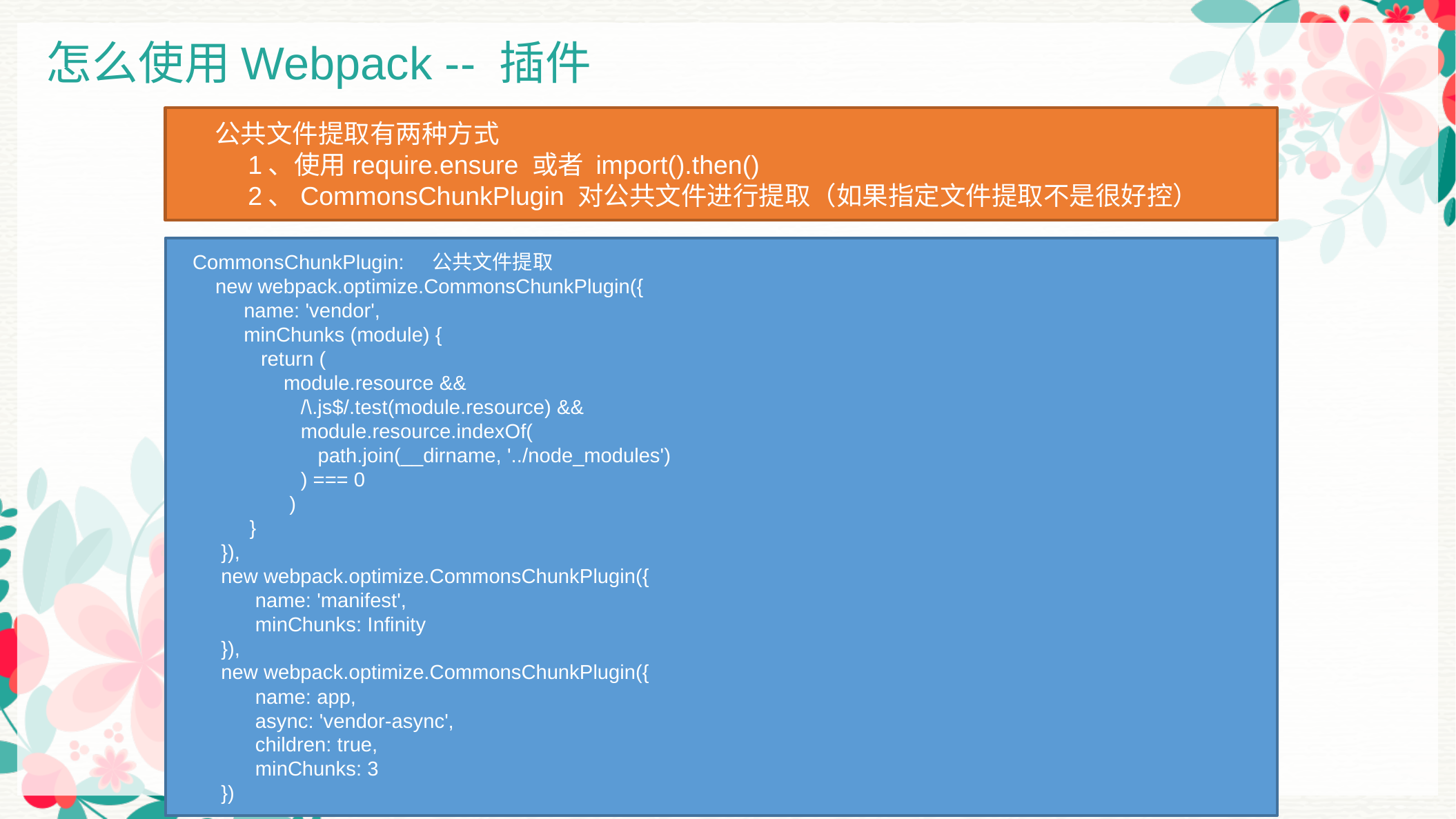

怎么使用Webpack -- 插件
    公共文件提取有两种方式
          1、使用require.ensure 或者 import().then()
          2、CommonsChunkPlugin 对公共文件进行提取（如果指定文件提取不是很好控）
   CommonsChunkPlugin:    公共文件提取
       new webpack.optimize.CommonsChunkPlugin({
            name: 'vendor',
            minChunks (module) {
               return (
                   module.resource &&
                      /\.js$/.test(module.resource) &&
                      module.resource.indexOf(
                         path.join(__dirname, '../node_modules')
                      ) === 0
                    )
             }
        }),
        new webpack.optimize.CommonsChunkPlugin({
              name: 'manifest',
              minChunks: Infinity
        }),
        new webpack.optimize.CommonsChunkPlugin({
              name: app,
              async: 'vendor-async',
              children: true,
              minChunks: 3
        })